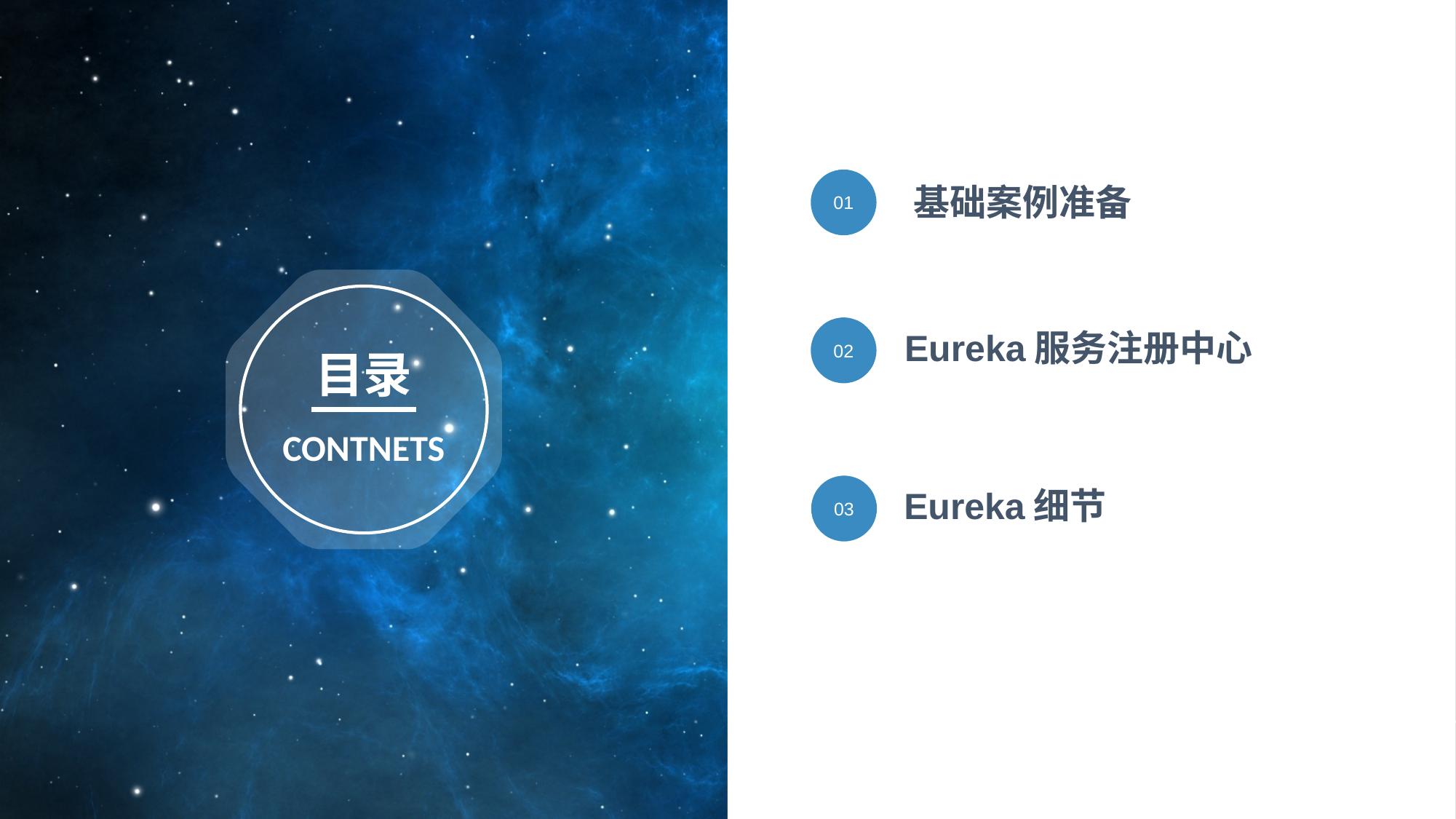

01
基础案例准备

02
Eureka服务注册中心
目录
CONTNETS

03
Eureka细节